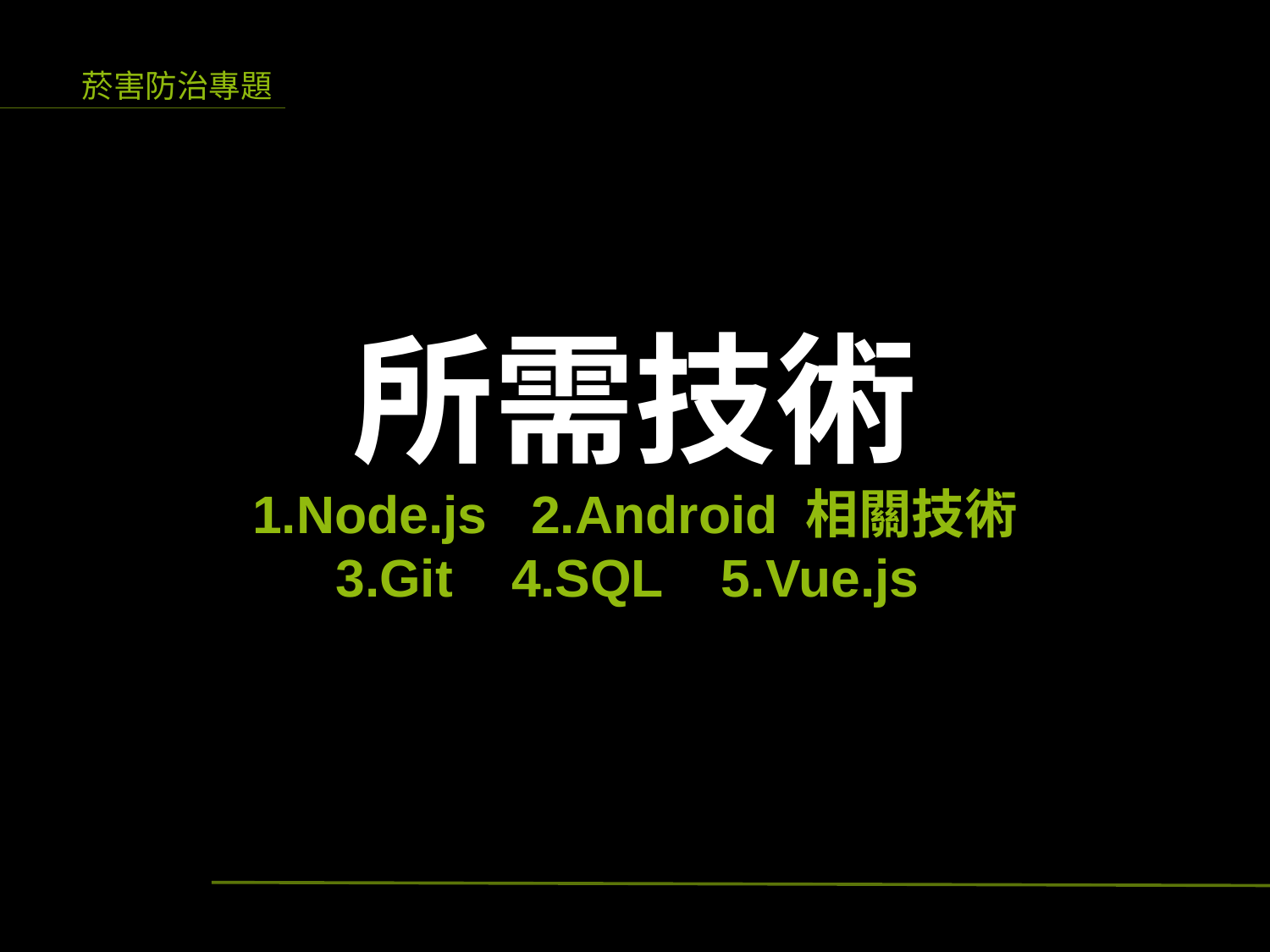

所需技術
1.Node.js   2.Android 相關技術
3.Git    4.SQL    5.Vue.js
8